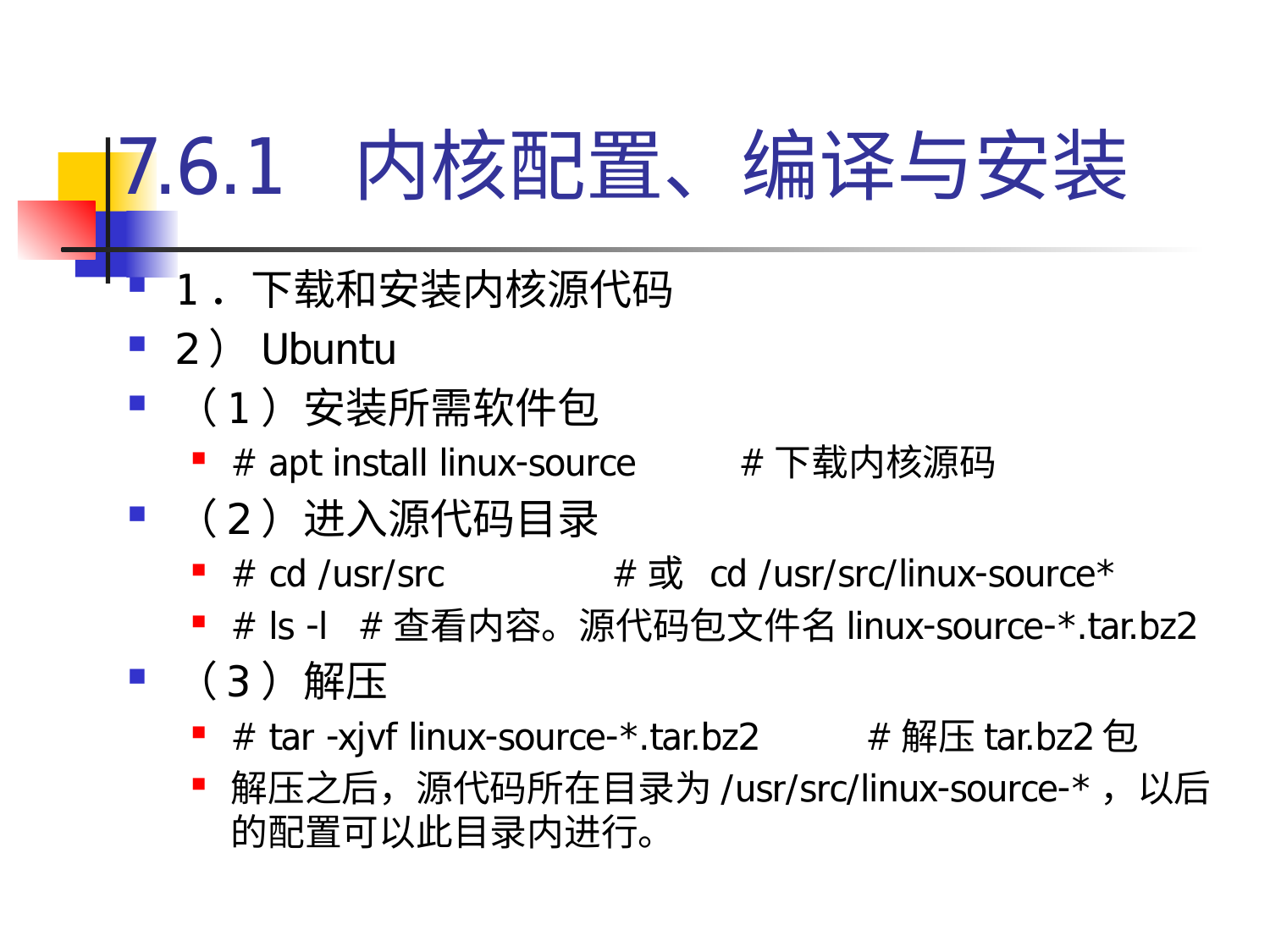

# 7.6.1  内核配置、编译与安装
1．下载和安装内核源代码
2）Ubuntu
（1）安装所需软件包
# apt install linux-source 	#下载内核源码
（2）进入源代码目录
# cd /usr/src  		#或  cd /usr/src/linux-source*
# ls -l 	#查看内容。源代码包文件名linux-source-*.tar.bz2
（3）解压
# tar -xjvf linux-source-*.tar.bz2 	#解压tar.bz2包
解压之后，源代码所在目录为/usr/src/linux-source-*，以后的配置可以此目录内进行。